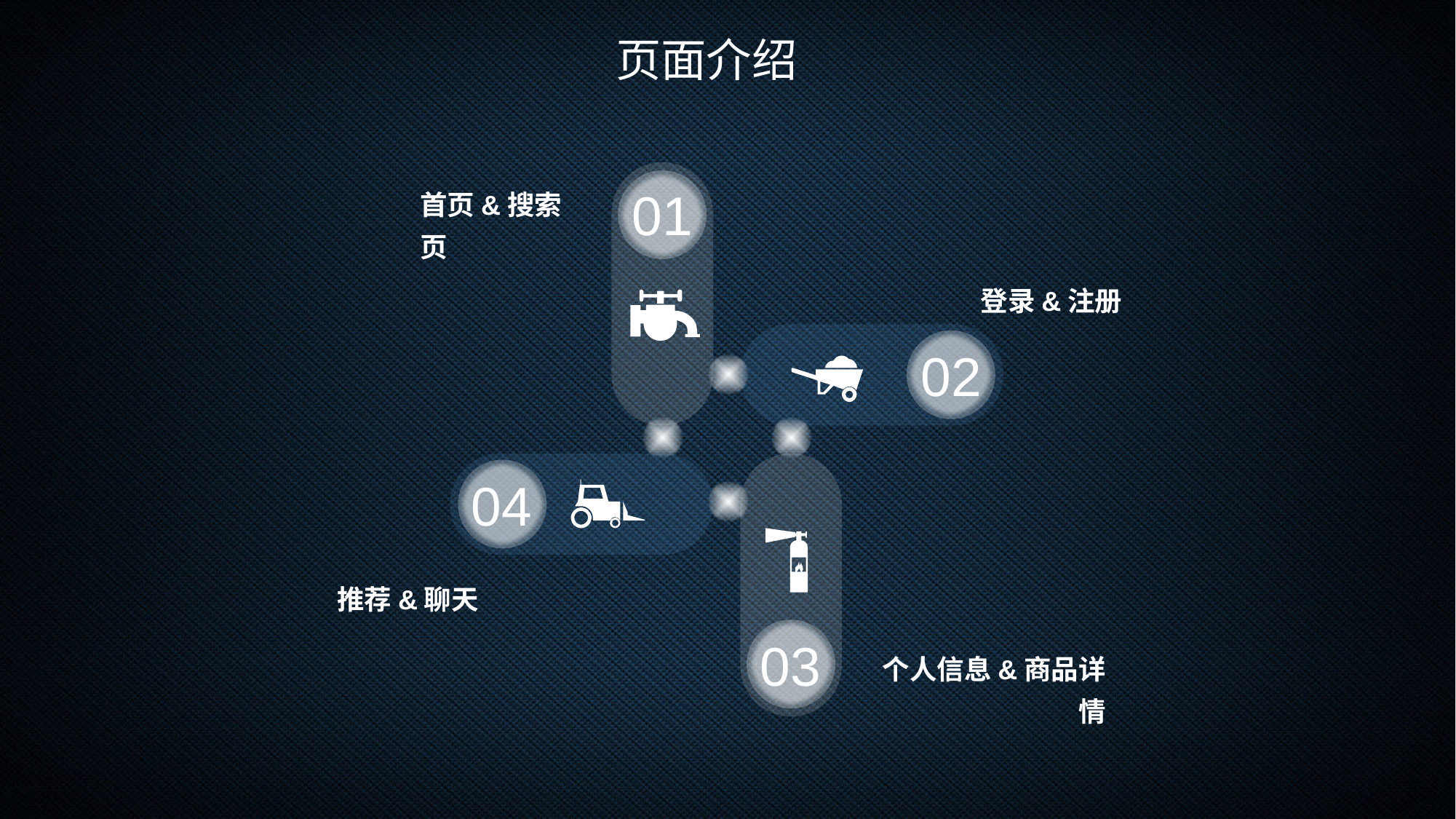

页面介绍

01

首页&搜索页
登录&注册

02

04

03

推荐&聊天
个人信息&商品详情